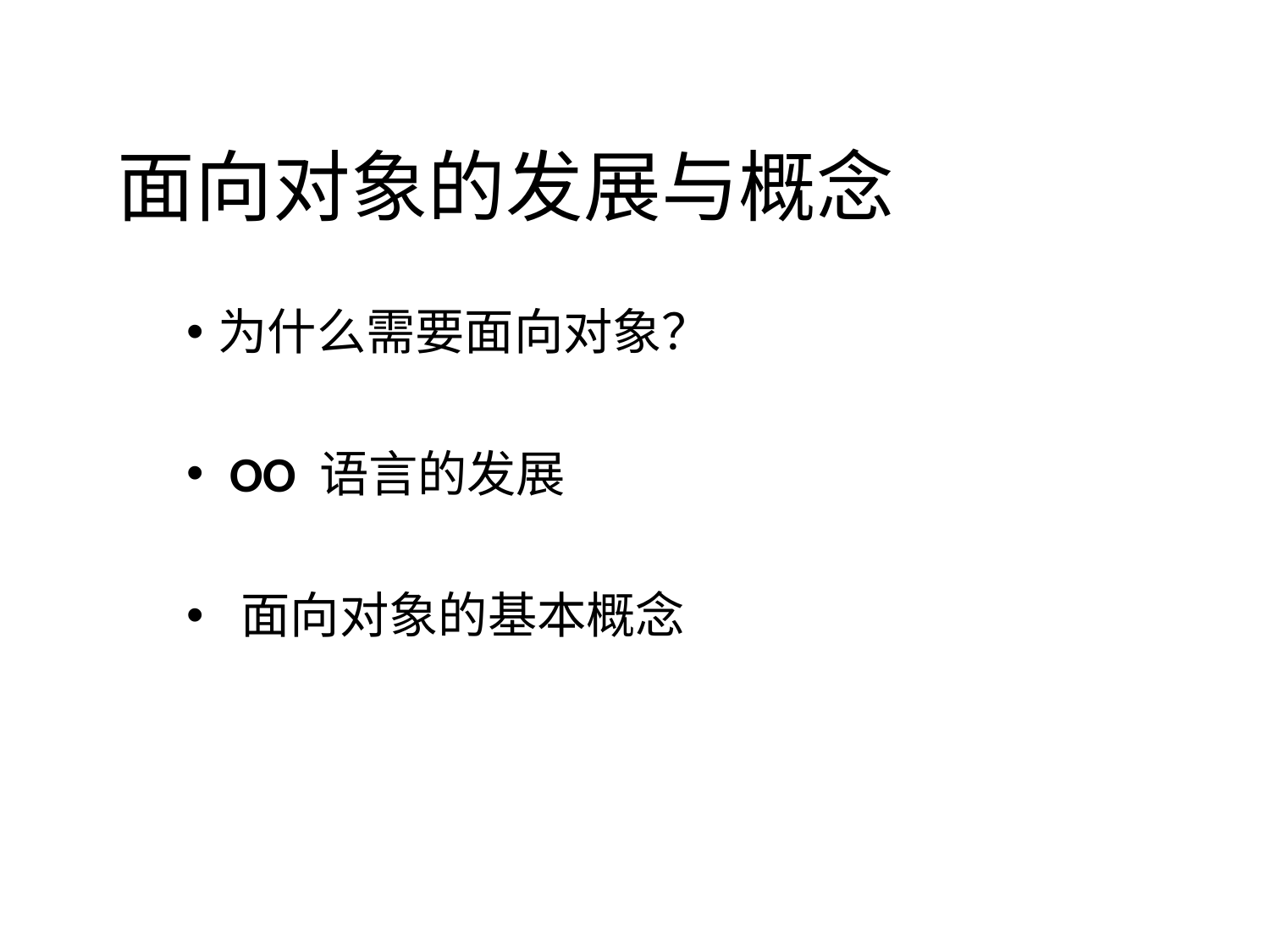

面向对象的发展与概念
为什么需要面向对象？

 OO 语言的发展

 面向对象的基本概念